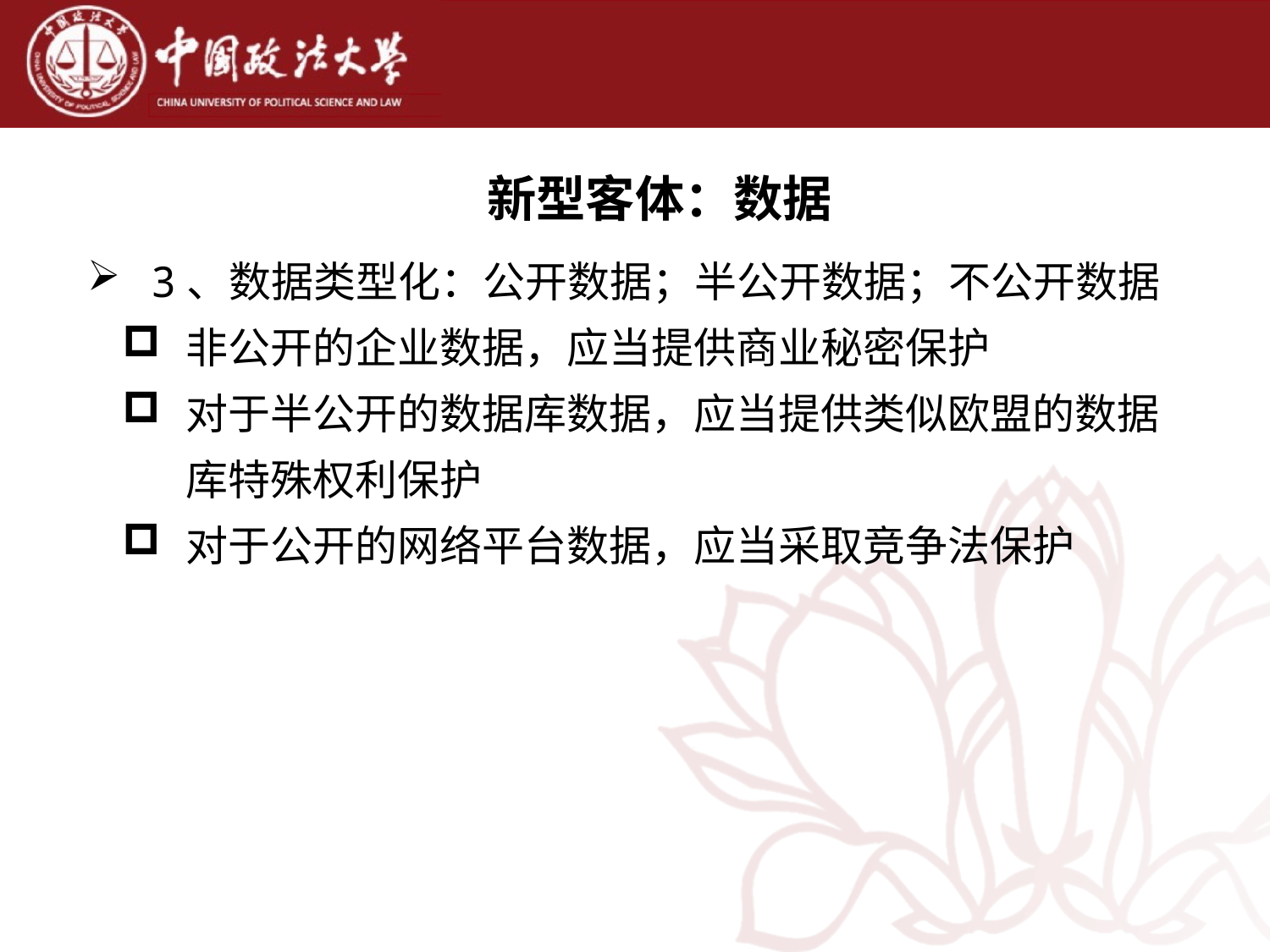

# 新型客体：数据
3、数据类型化：公开数据；半公开数据；不公开数据
非公开的企业数据，应当提供商业秘密保护
对于半公开的数据库数据，应当提供类似欧盟的数据库特殊权利保护
对于公开的网络平台数据，应当采取竞争法保护